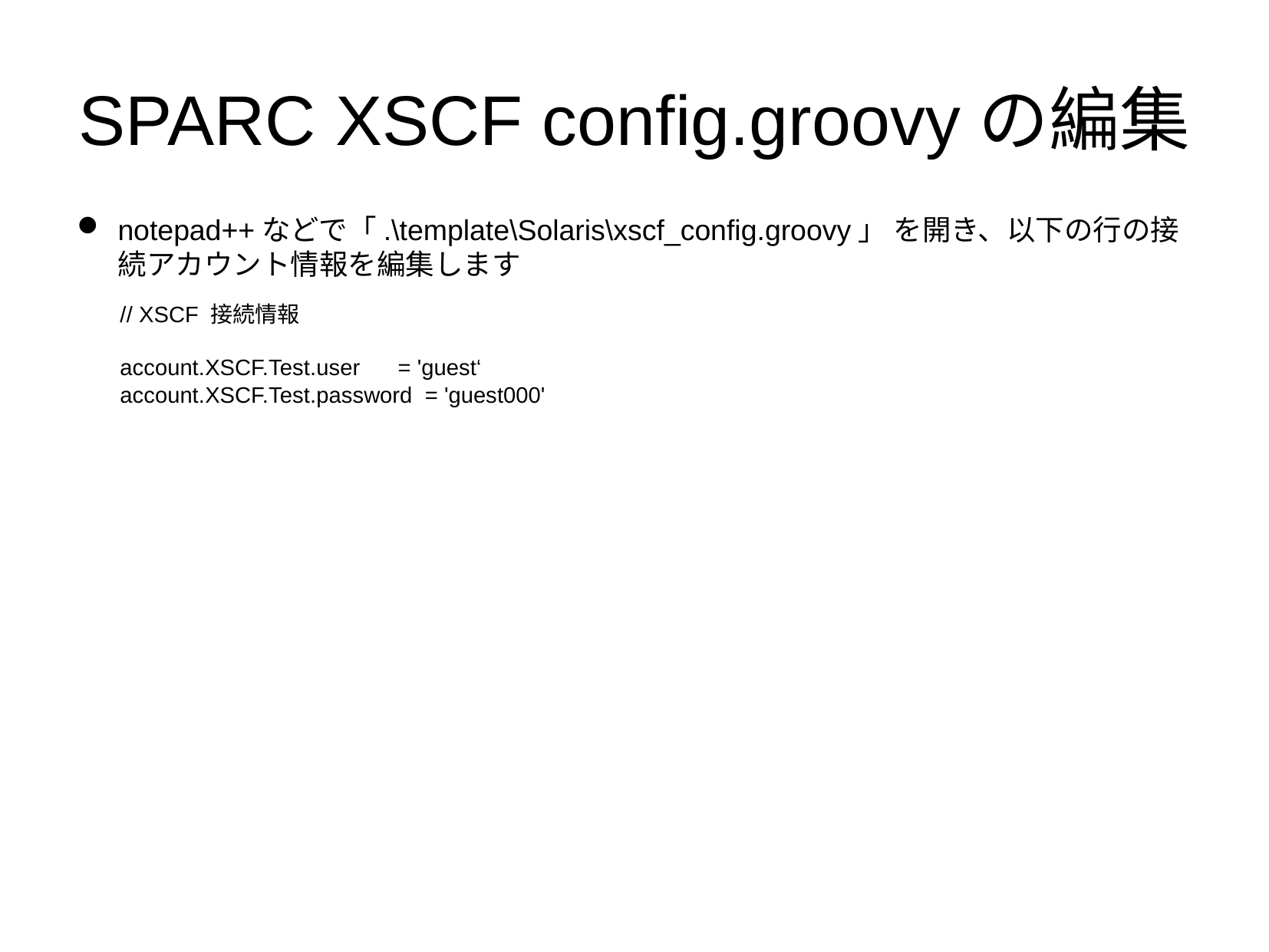

SPARC XSCF config.groovyの編集
notepad++などで「.\template\Solaris\xscf_config.groovy」 を開き、以下の行の接続アカウント情報を編集します
// XSCF 接続情報

account.XSCF.Test.user      = 'guest‘
account.XSCF.Test.password  = 'guest000'